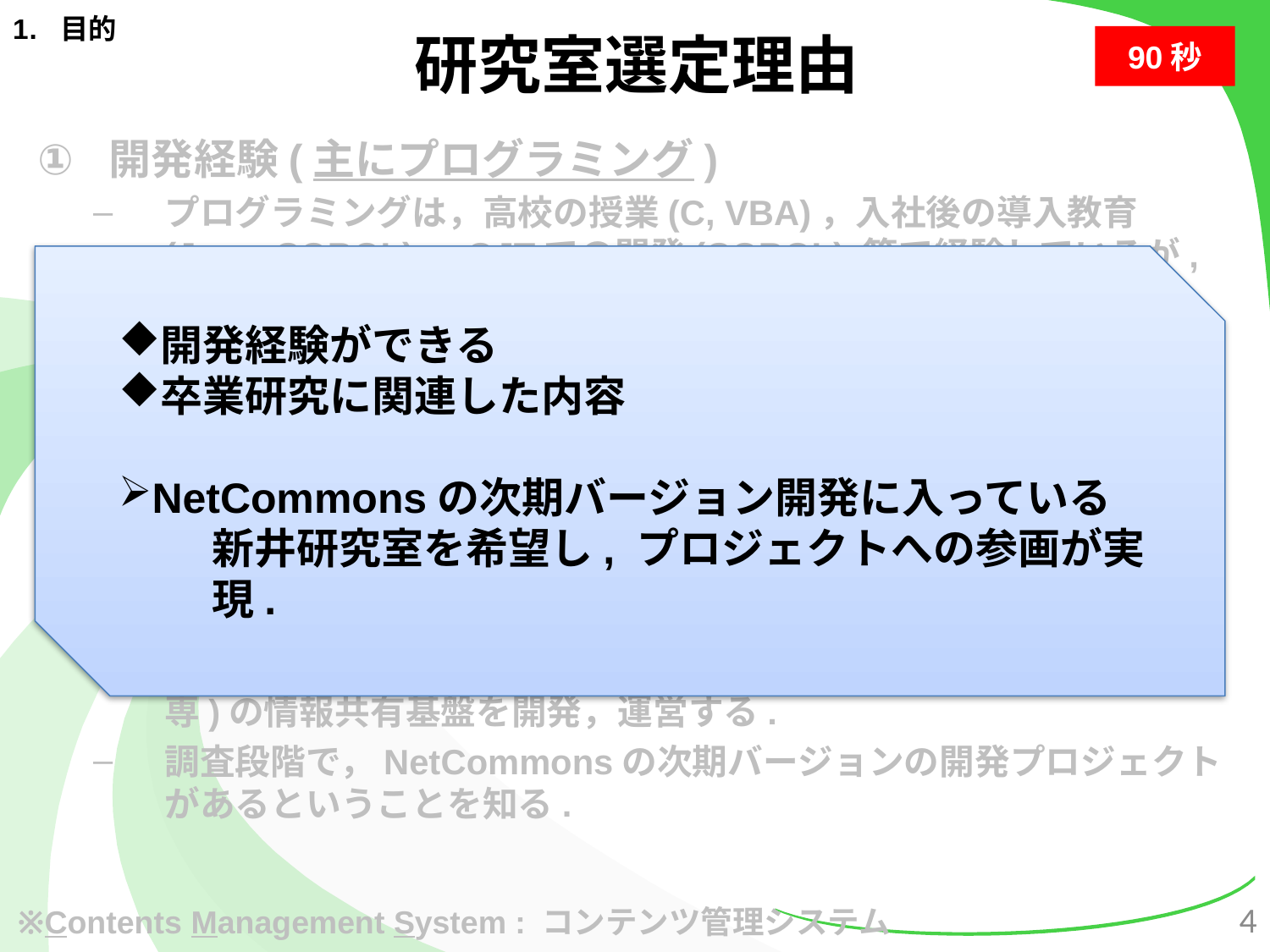

目的
# 研究室選定理由
90秒
開発経験(主にプログラミング)
プログラミングは，高校の授業(C, VBA)，入社後の導入教育(Java, COBOL)　OJTでの開発(COBOL) 等で経験しているが, 知識，経験が浅く懸念している.
近年のソフトウェア開発技術への興味
スマホの流行に伴い，スマホアプリを開発するためのフリーソフト等が数多く出回る.
上記を始めとするソフトウェア，アプリケーションの開発手法はどうなのか，技術者としてトレンドの開発手法を知りたい.
本科生時の卒業研究
NetCommonsというオープンソースのCMS※を用いて，(日工専)の情報共有基盤を開発，運営する.
調査段階で，NetCommonsの次期バージョンの開発プロジェクトがあるということを知る.

開発経験ができる
卒業研究に関連した内容

NetCommonsの次期バージョン開発に入っている
新井研究室を希望し, プロジェクトへの参画が実現.
4
※Contents Management System : コンテンツ管理システム